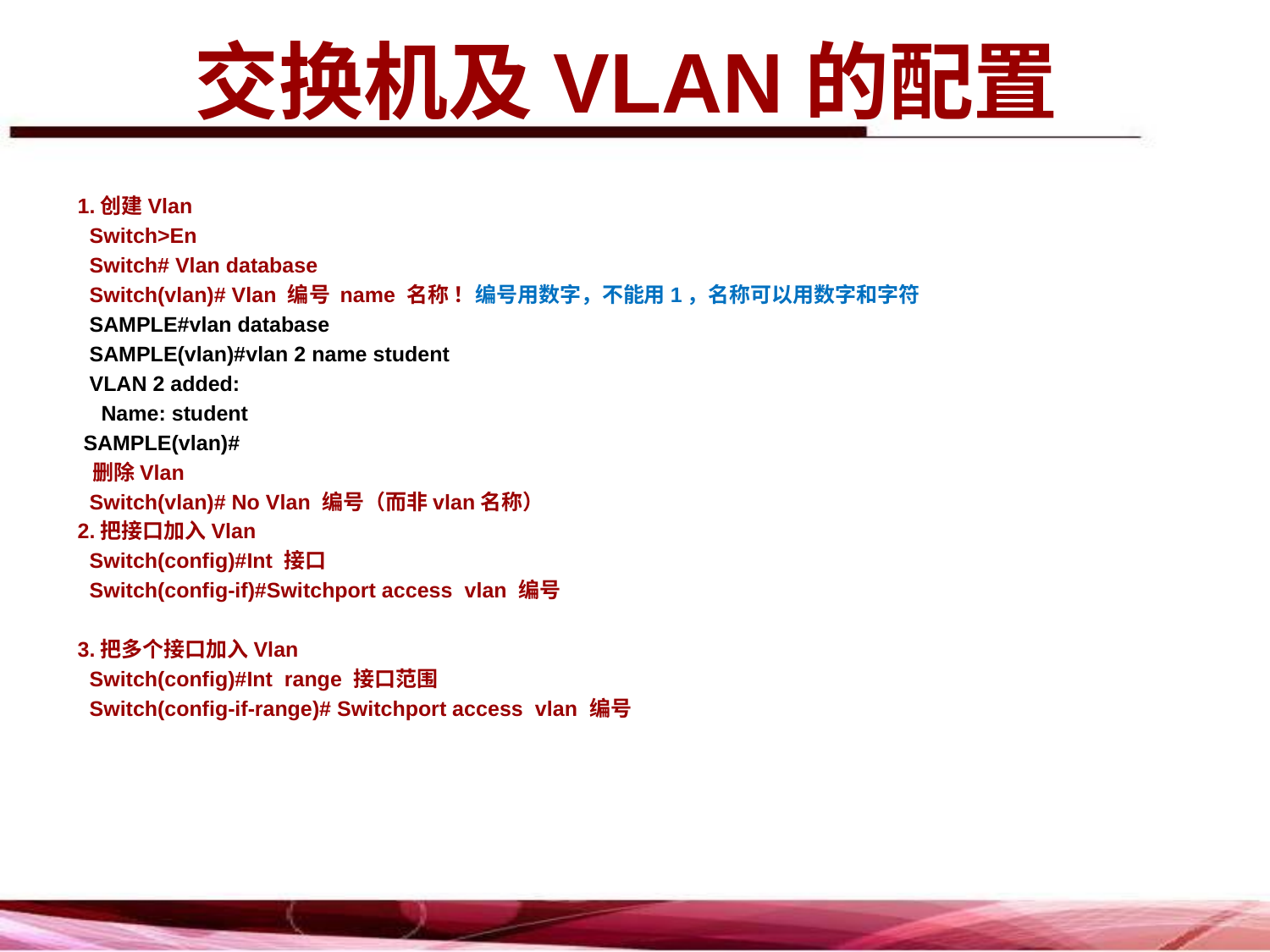

# 交换机及VLAN的配置
1.创建Vlan
  Switch>En
  Switch# Vlan database
  Switch(vlan)# Vlan 编号 name 名称 ！编号用数字，不能用1，名称可以用数字和字符
  SAMPLE#vlan database
  SAMPLE(vlan)#vlan 2 name student
  VLAN 2 added:
    Name: student
 SAMPLE(vlan)#
  删除Vlan
  Switch(vlan)# No Vlan 编号（而非vlan名称）
2.把接口加入Vlan
  Switch(config)#Int 接口
  Switch(config-if)#Switchport access  vlan 编号

3.把多个接口加入Vlan
  Switch(config)#Int  range 接口范围
  Switch(config-if-range)# Switchport access  vlan 编号